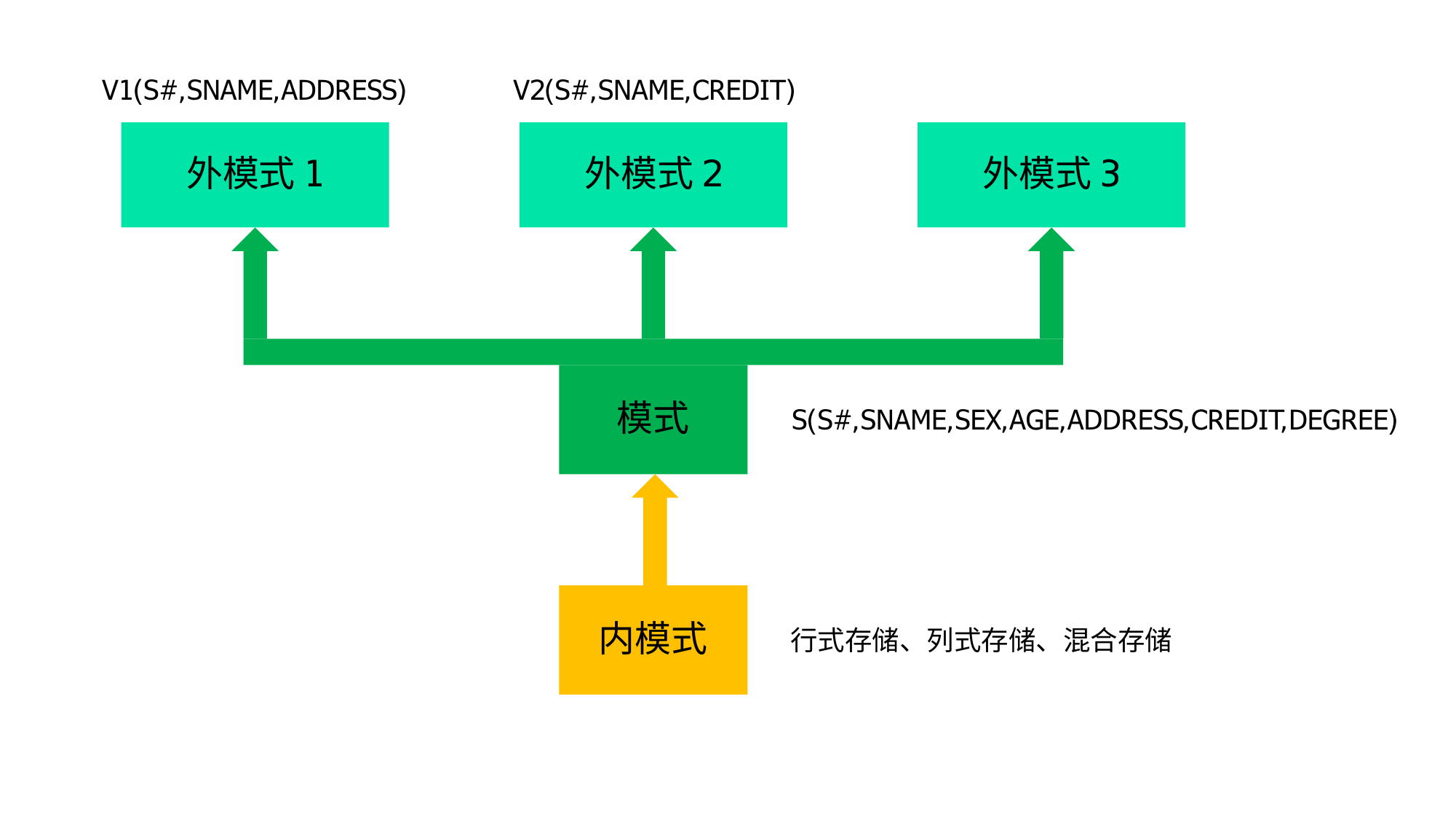

V1(S#,SNAME,ADDRESS)
V2(S#,SNAME,CREDIT)
外模式3
外模式1
外模式2

模式
S(S#,SNAME,SEX,AGE,ADDRESS,CREDIT,DEGREE)

内模式
行式存储、列式存储、混合存储